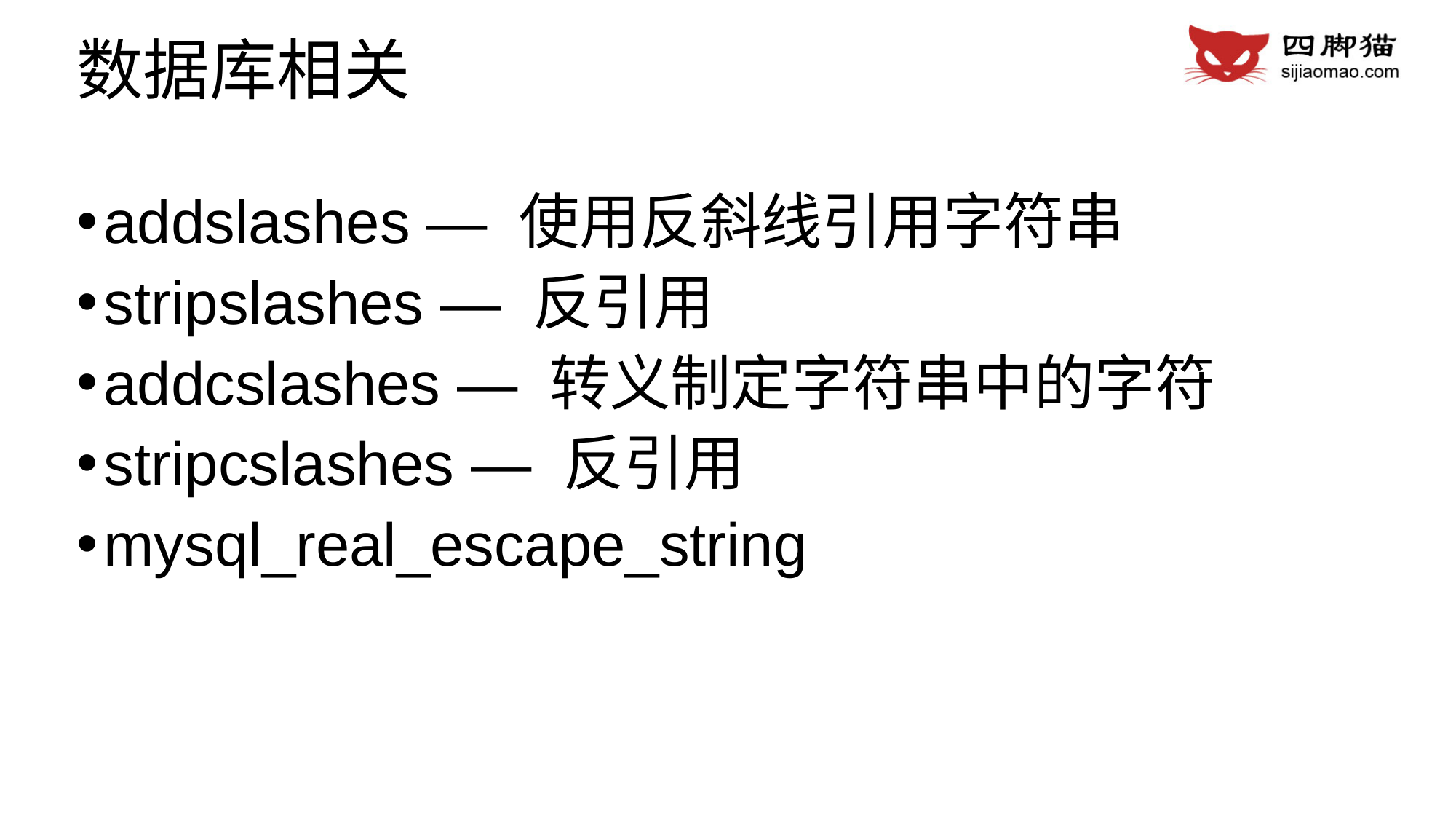

数据库相关
addslashes — 使用反斜线引用字符串
stripslashes — 反引用
addcslashes — 转义制定字符串中的字符
stripcslashes — 反引用
mysql_real_escape_string